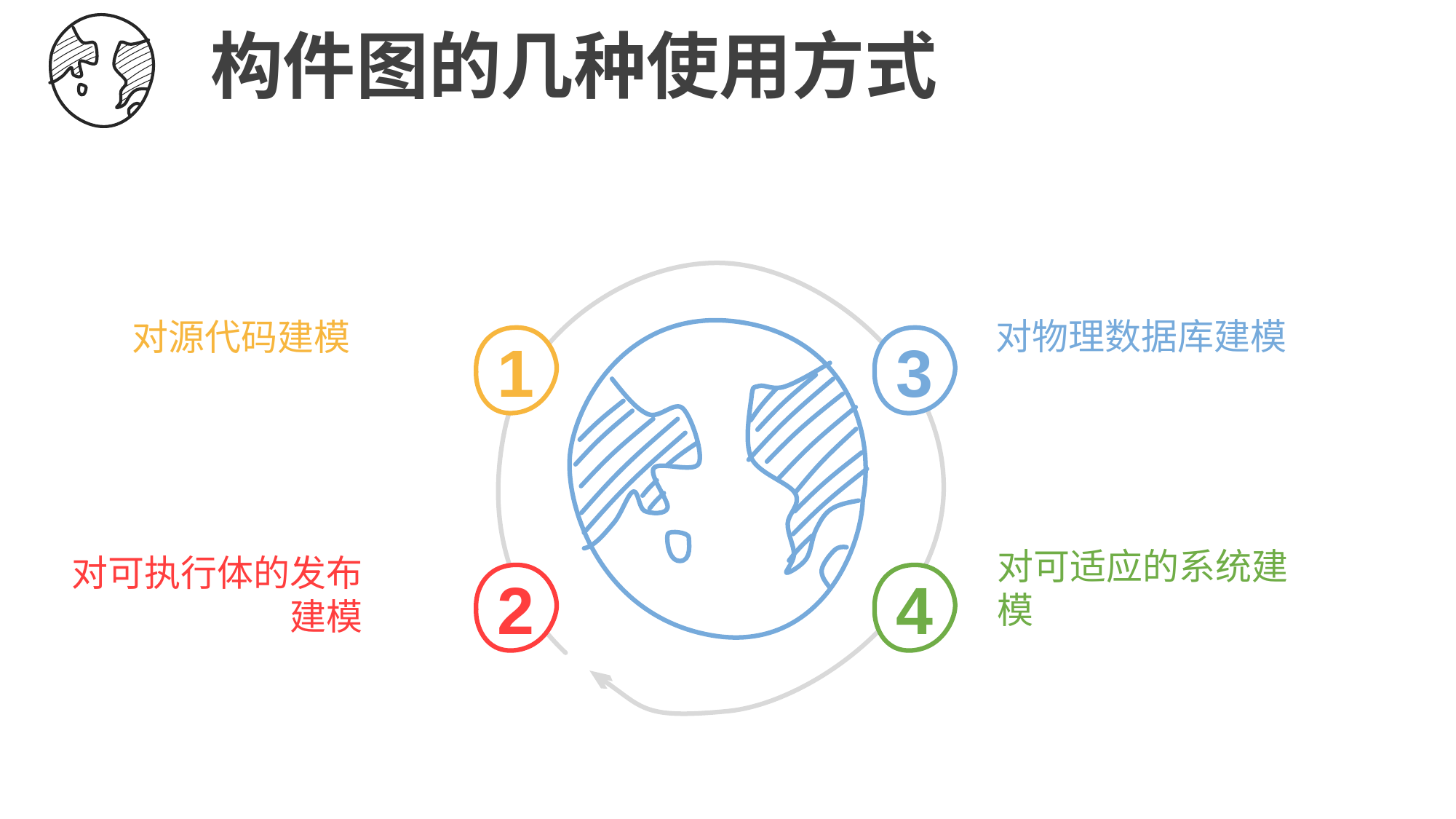

构件图的几种使用方式

对物理数据库建模
对源代码建模

1
3

对可适应的系统建模
对可执行体的发布建模
2
4